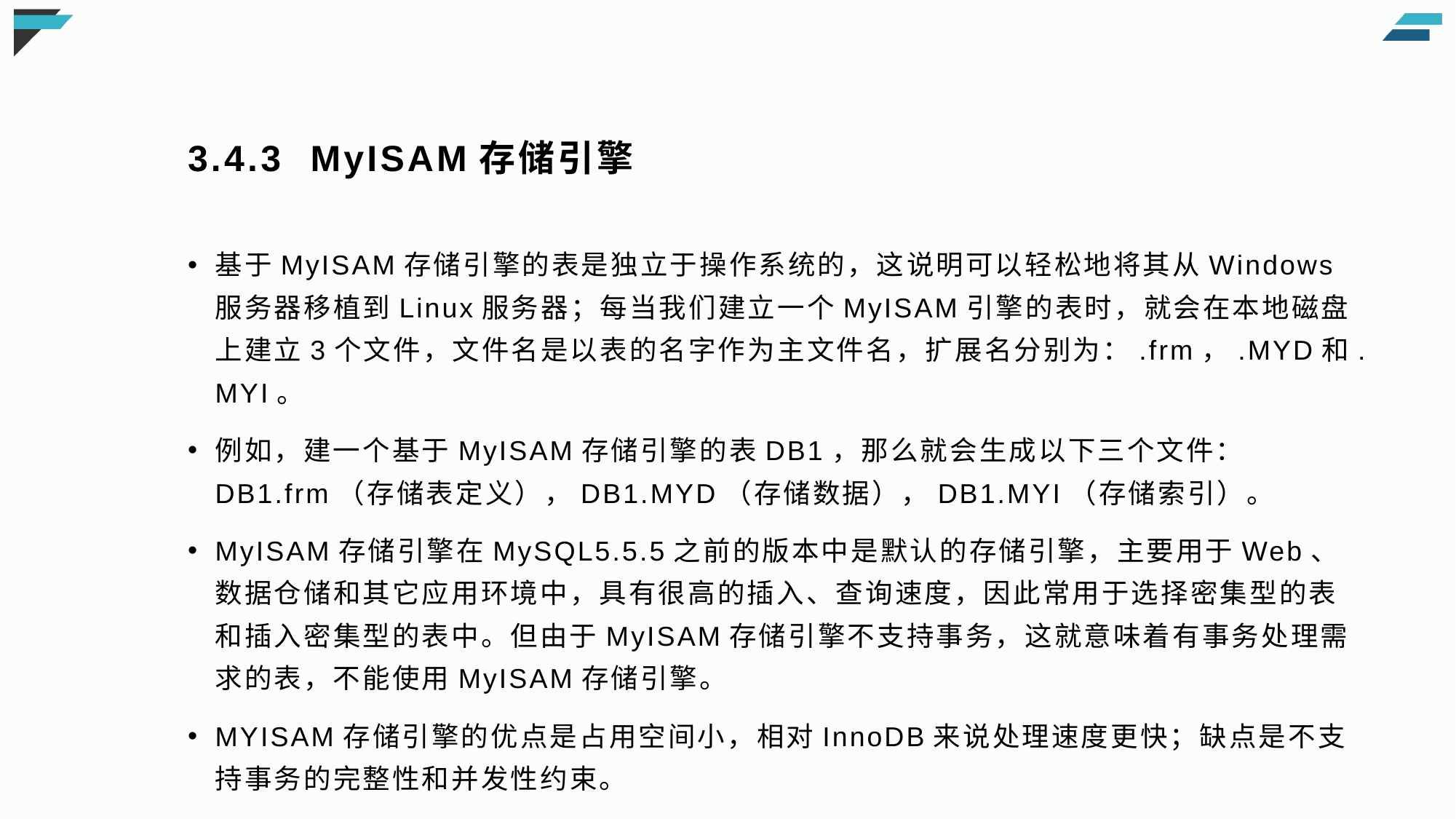

# 3.4.3  MyISAM存储引擎
基于MyISAM存储引擎的表是独立于操作系统的，这说明可以轻松地将其从Windows服务器移植到Linux服务器；每当我们建立一个MyISAM引擎的表时，就会在本地磁盘上建立3个文件，文件名是以表的名字作为主文件名，扩展名分别为：.frm，.MYD和.MYI。
例如，建一个基于MyISAM存储引擎的表DB1，那么就会生成以下三个文件：DB1.frm（存储表定义），DB1.MYD（存储数据），DB1.MYI（存储索引）。
MyISAM存储引擎在MySQL5.5.5之前的版本中是默认的存储引擎，主要用于Web、数据仓储和其它应用环境中，具有很高的插入、查询速度，因此常用于选择密集型的表和插入密集型的表中。但由于MyISAM存储引擎不支持事务，这就意味着有事务处理需求的表，不能使用MyISAM存储引擎。
MYISAM存储引擎的优点是占用空间小，相对InnoDB来说处理速度更快；缺点是不支持事务的完整性和并发性约束。